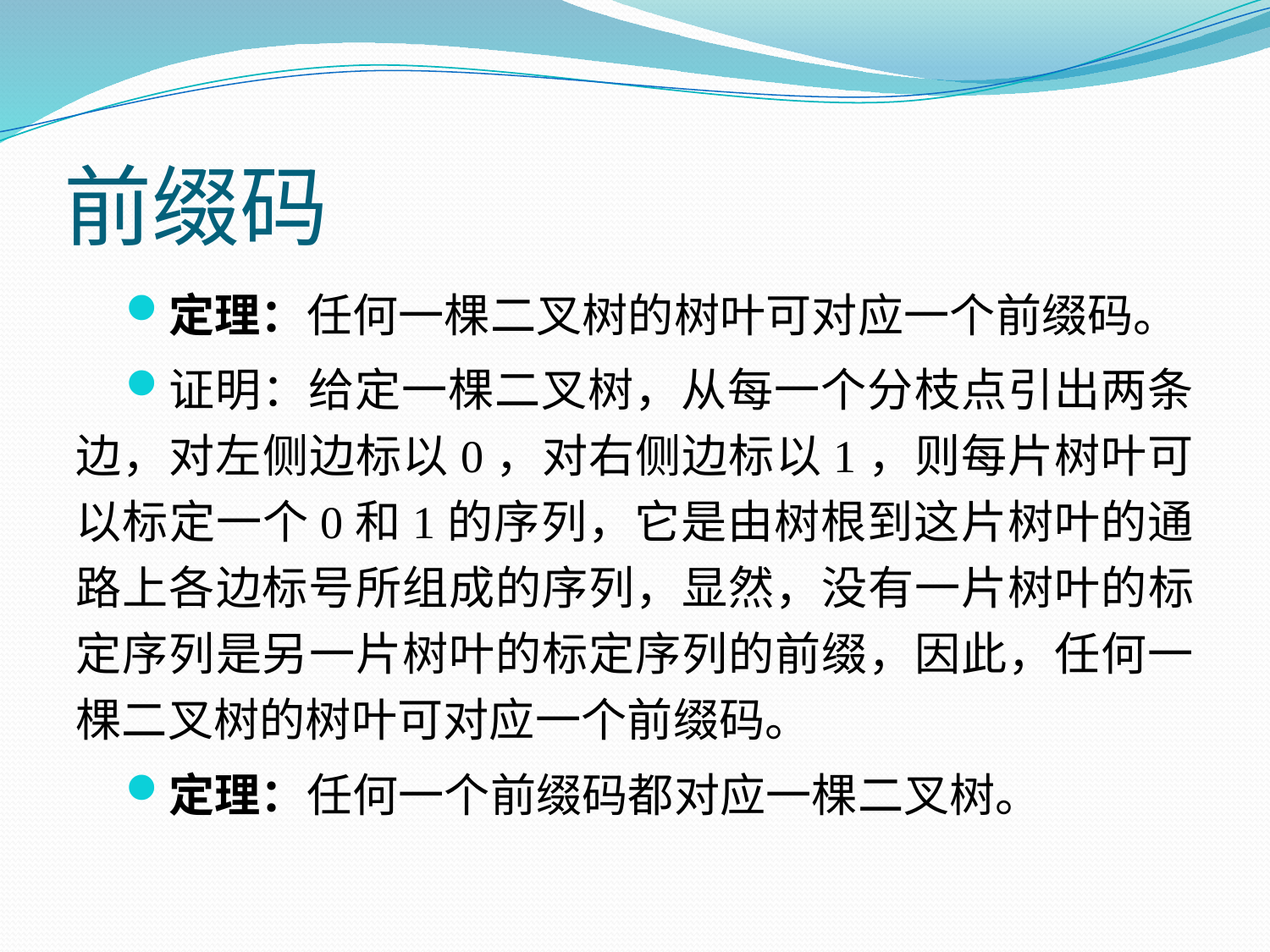

# 前缀码
定理：任何一棵二叉树的树叶可对应一个前缀码。
证明：给定一棵二叉树，从每一个分枝点引出两条边，对左侧边标以0，对右侧边标以1，则每片树叶可以标定一个0和1的序列，它是由树根到这片树叶的通路上各边标号所组成的序列，显然，没有一片树叶的标定序列是另一片树叶的标定序列的前缀，因此，任何一棵二叉树的树叶可对应一个前缀码。
定理：任何一个前缀码都对应一棵二叉树。